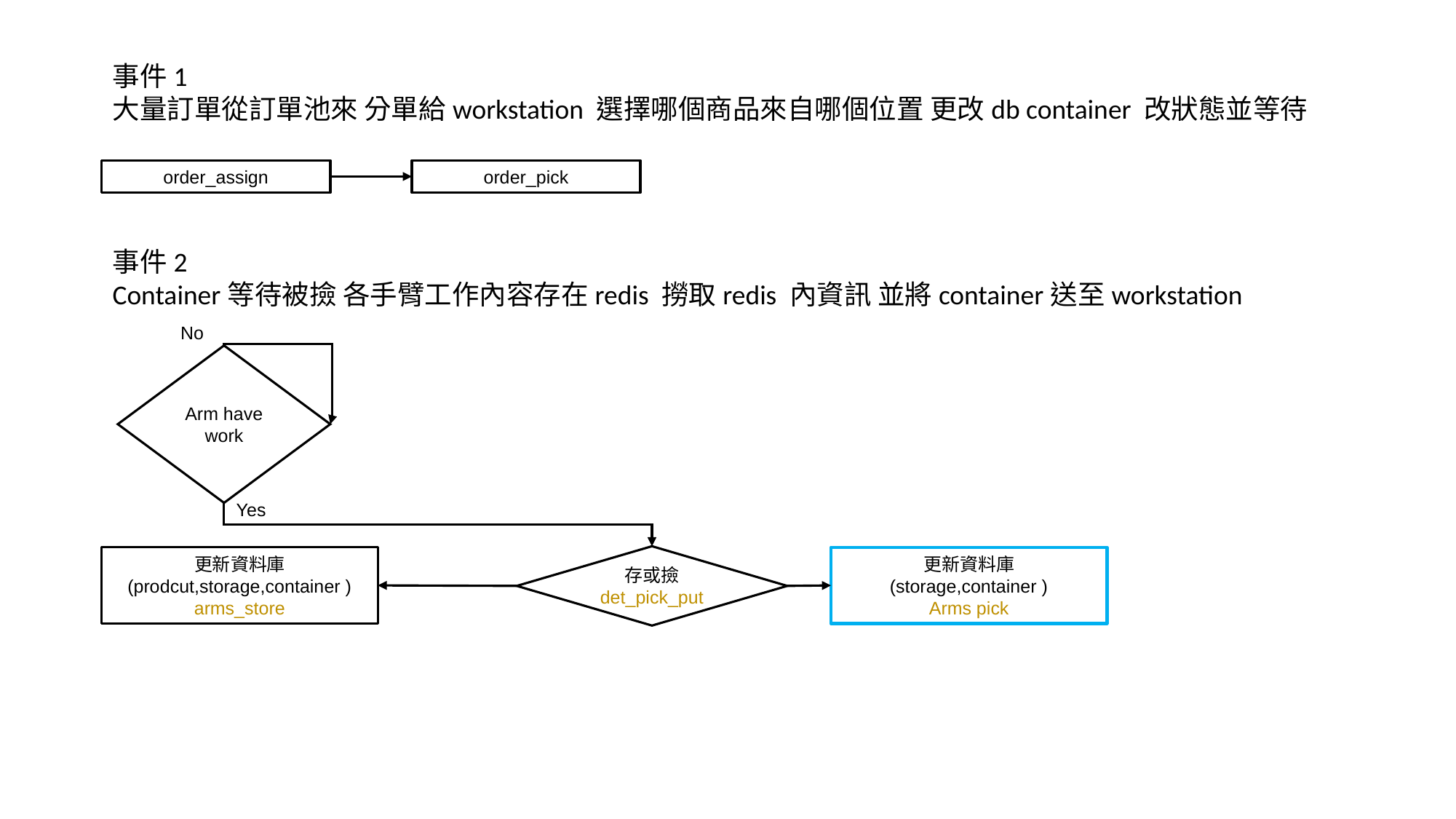

事件1
大量訂單從訂單池來 分單給workstation 選擇哪個商品來自哪個位置 更改db container 改狀態並等待
﻿order_assign
﻿order_pick
事件2
Container等待被撿 各手臂工作內容存在redis 撈取redis 內資訊 並將container送至workstation
No
Arm have work
Yes
存或撿
det_pick_put
更新資料庫
(prodcut,storage,container )
﻿arms_store
更新資料庫
(storage,container )
﻿Arms pick